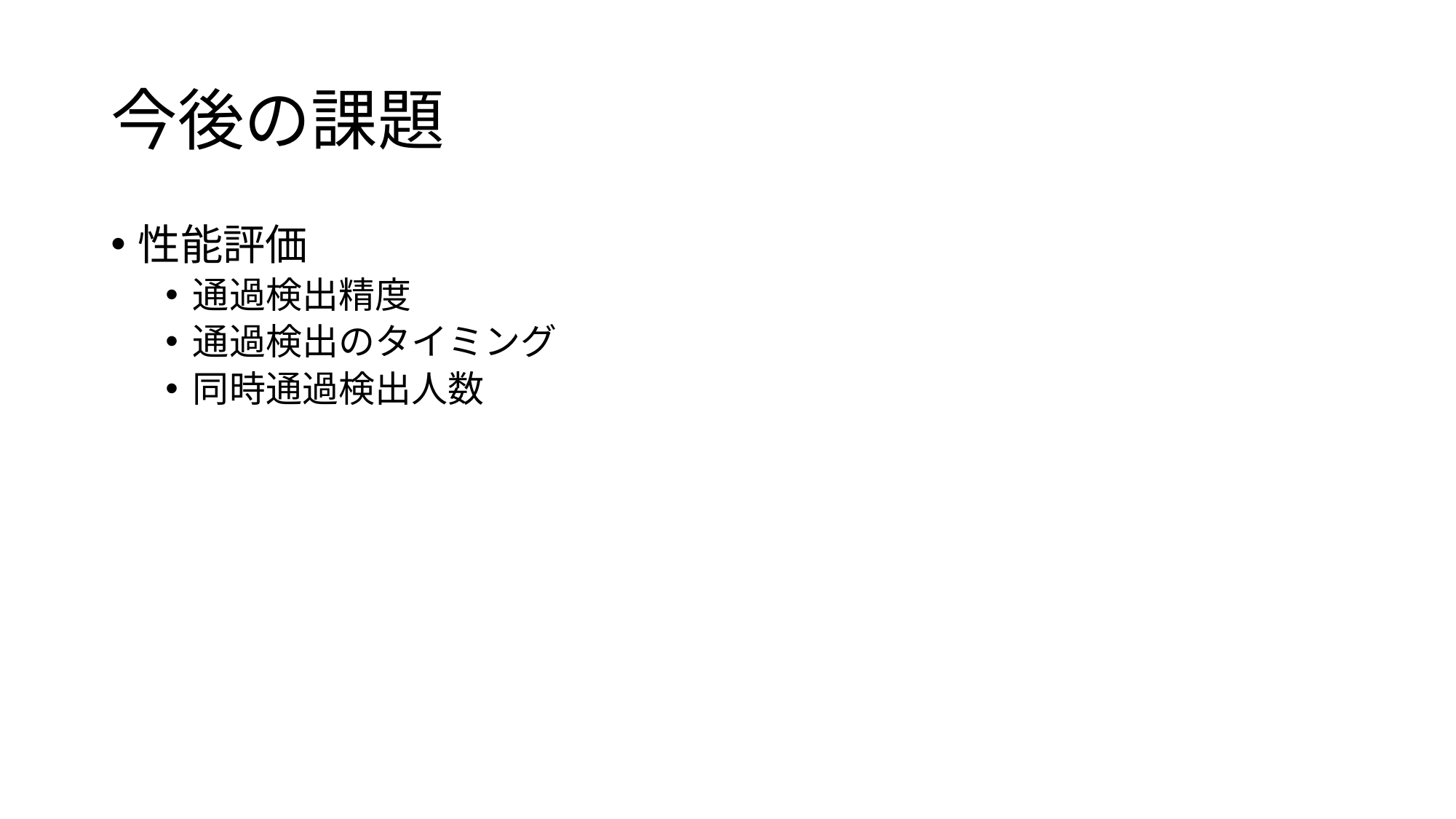

# 今後の課題
性能評価
通過検出精度
通過検出のタイミング
同時通過検出人数